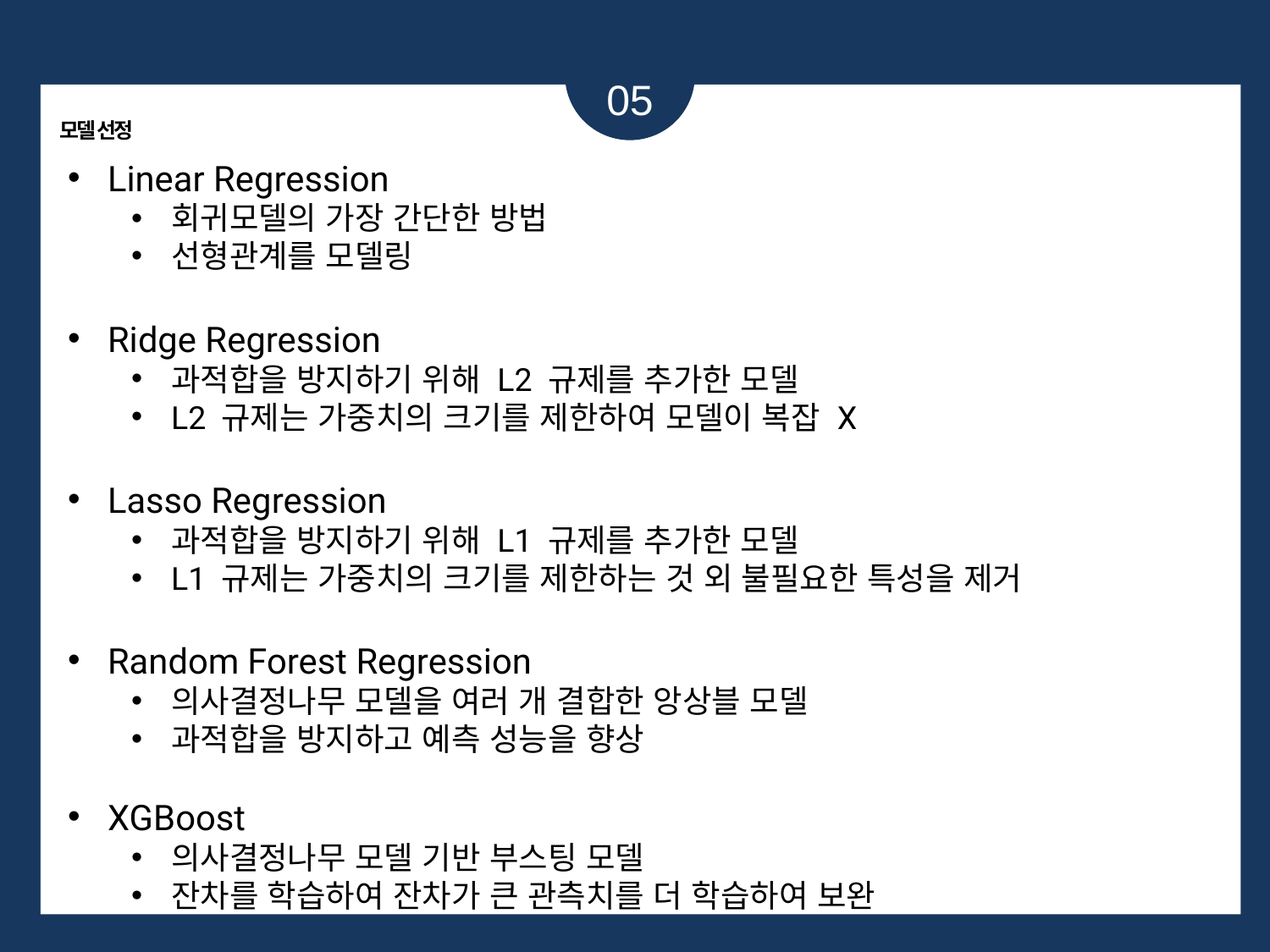

05

모델 선정
Linear Regression
회귀모델의 가장 간단한 방법
선형관계를 모델링

Ridge Regression
과적합을 방지하기 위해 L2 규제를 추가한 모델
L2 규제는 가중치의 크기를 제한하여 모델이 복잡 X

Lasso Regression
과적합을 방지하기 위해 L1 규제를 추가한 모델
L1 규제는 가중치의 크기를 제한하는 것 외 불필요한 특성을 제거

Random Forest Regression
의사결정나무 모델을 여러 개 결합한 앙상블 모델
과적합을 방지하고 예측 성능을 향상

XGBoost
의사결정나무 모델 기반 부스팅 모델
잔차를 학습하여 잔차가 큰 관측치를 더 학습하여 보완